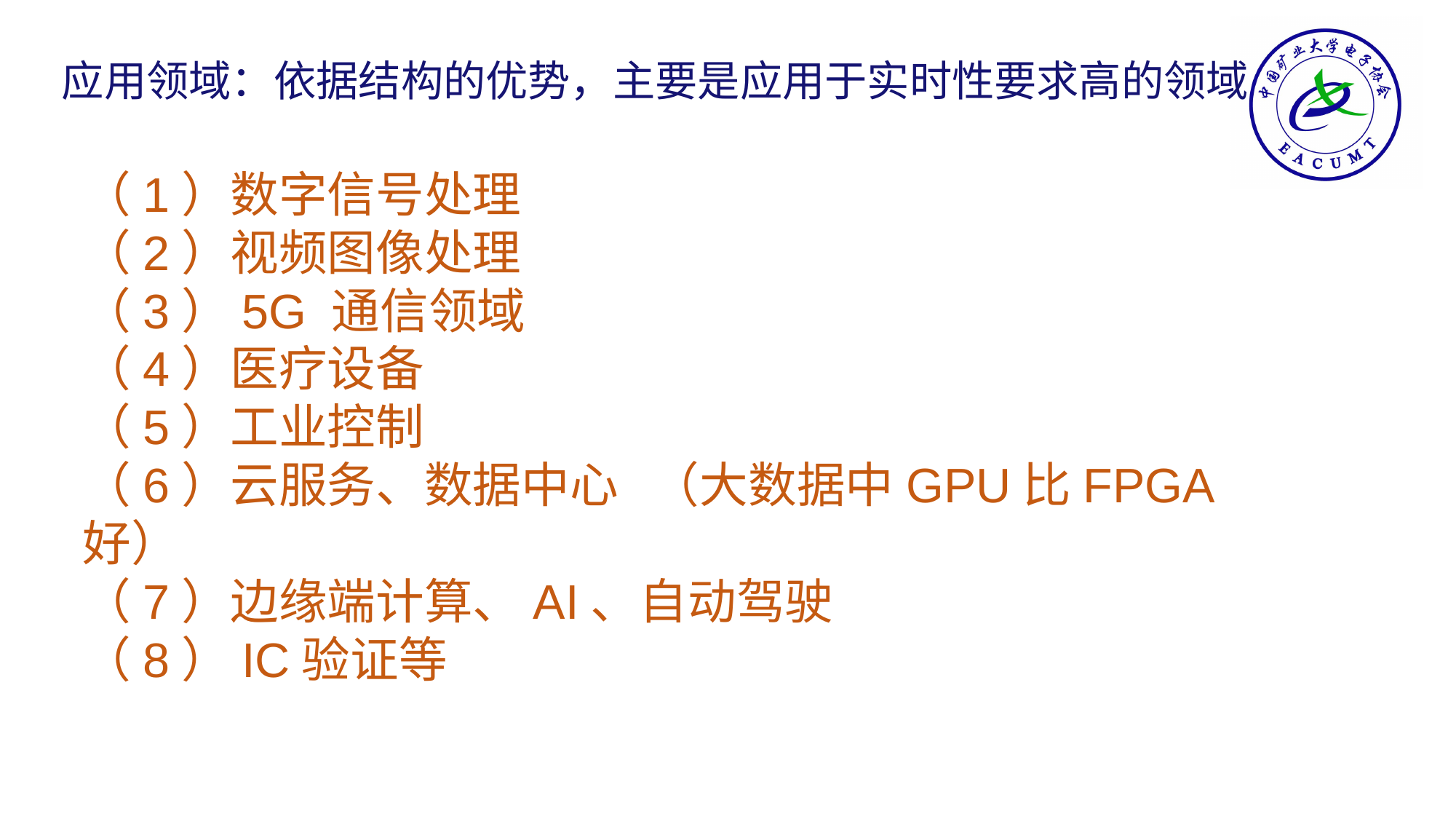

应用领域：依据结构的优势，主要是应用于实时性要求高的领域

（1）数字信号处理
（2）视频图像处理
（3）5G 通信领域
（4）医疗设备
（5）工业控制
（6）云服务、数据中心   （大数据中GPU比FPGA好）
（7）边缘端计算、AI、自动驾驶
（8）IC验证等